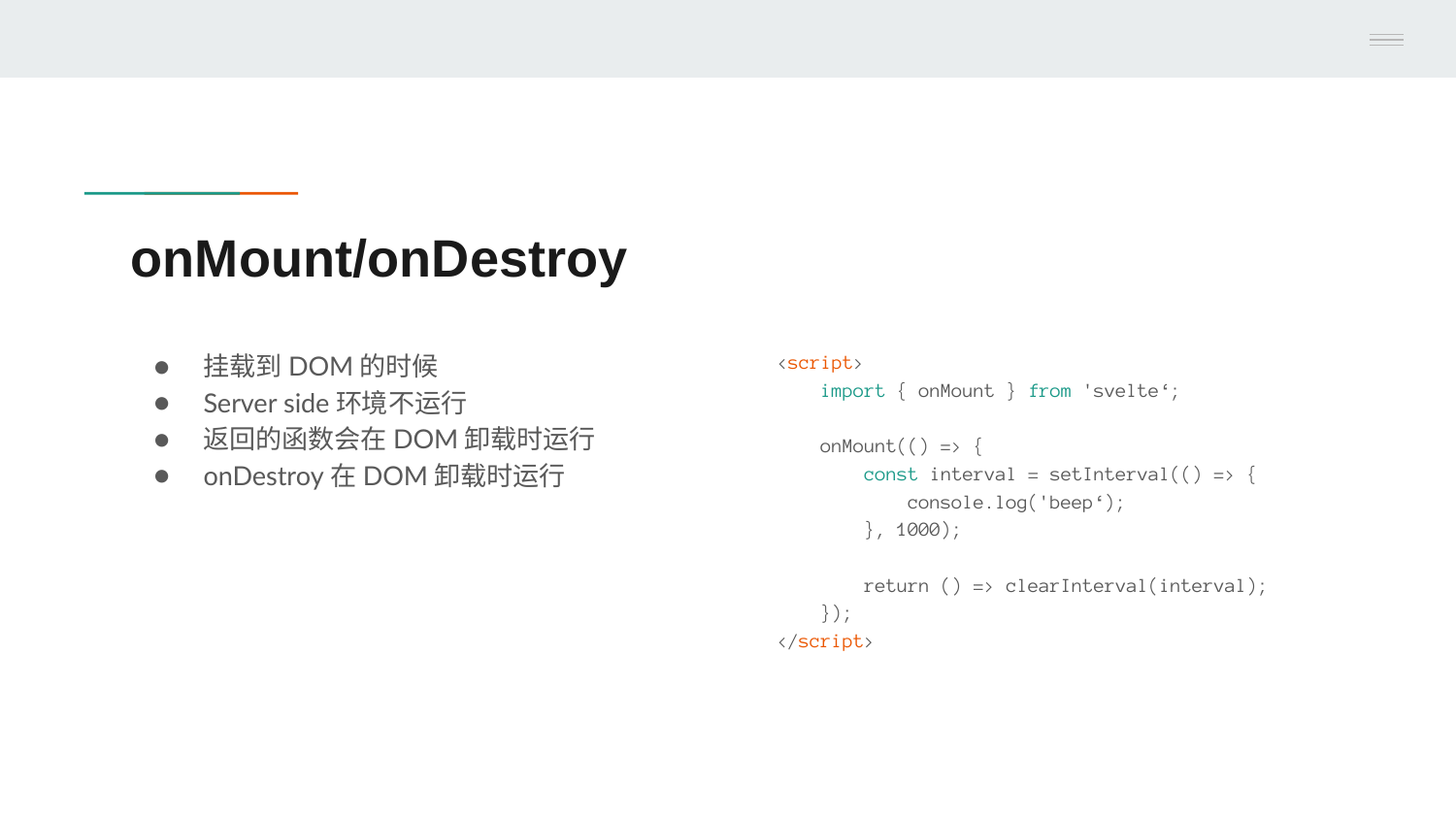

# onMount/onDestroy
挂载到DOM的时候
Server side环境不运行
返回的函数会在DOM卸载时运行
onDestroy在DOM卸载时运行
<script>
    import { onMount } from 'svelte‘;

    onMount(() => {
        const interval = setInterval(() => {
            console.log('beep‘);
        }, 1000);

        return () => clearInterval(interval);
    });
</script>